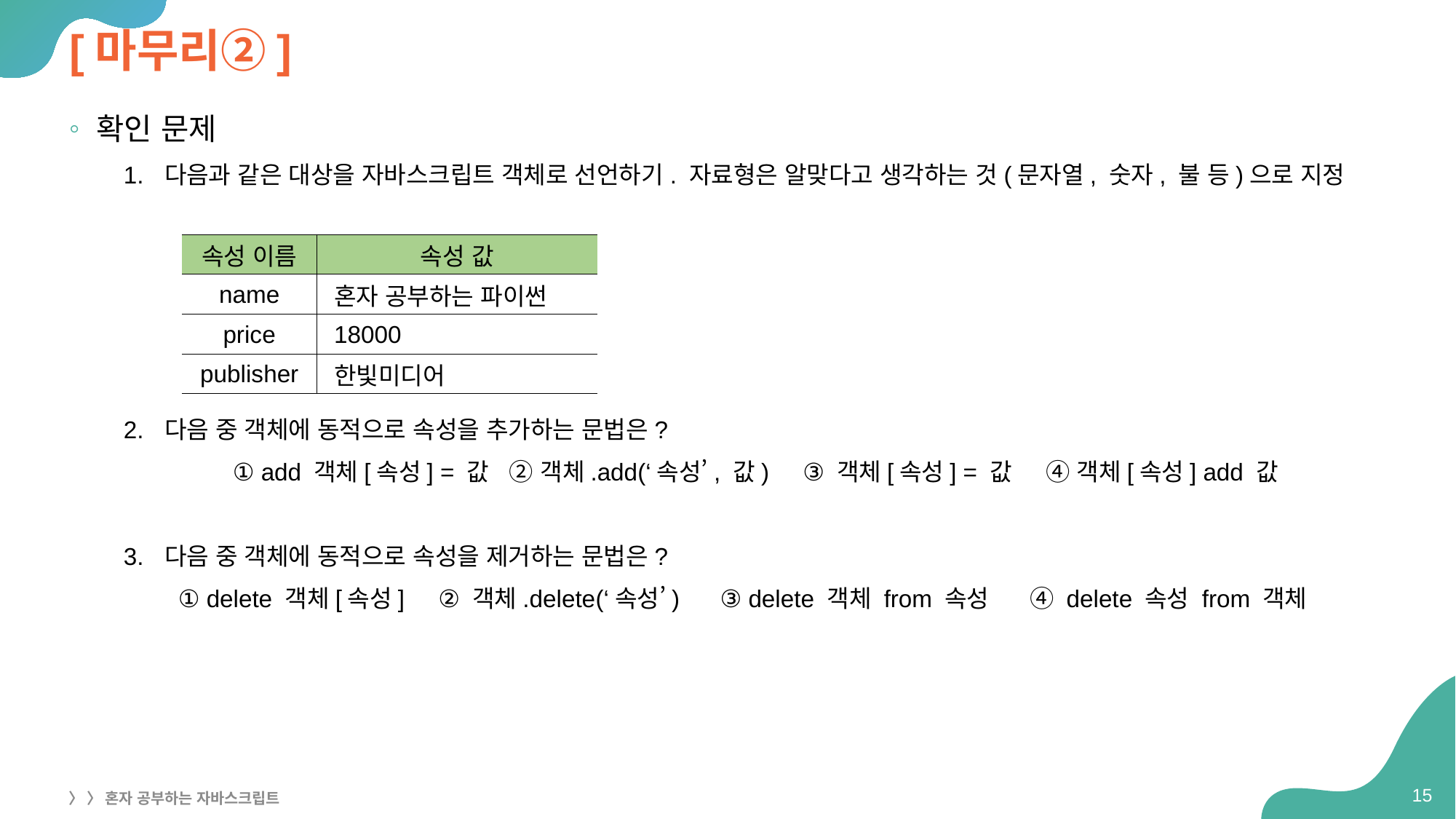

# [마무리②]
확인 문제
다음과 같은 대상을 자바스크립트 객체로 선언하기. 자료형은 알맞다고 생각하는 것(문자열, 숫자, 불 등)으로 지정

다음 중 객체에 동적으로 속성을 추가하는 문법은?
	① add 객체[속성] = 값   ② 객체.add(‘속성’, 값)     ③ 객체[속성] = 값     ④ 객체[속성] add 값

다음 중 객체에 동적으로 속성을 제거하는 문법은?
① delete 객체[속성]     ② 객체.delete(‘속성’)      ③ delete 객체 from 속성      ④ delete 속성 from 객체
| 속성 이름 | 속성 값 |
| --- | --- |
| name | 혼자 공부하는 파이썬 |
| price | 18000 |
| publisher | 한빛미디어 |
15
〉 〉 혼자 공부하는 자바스크립트